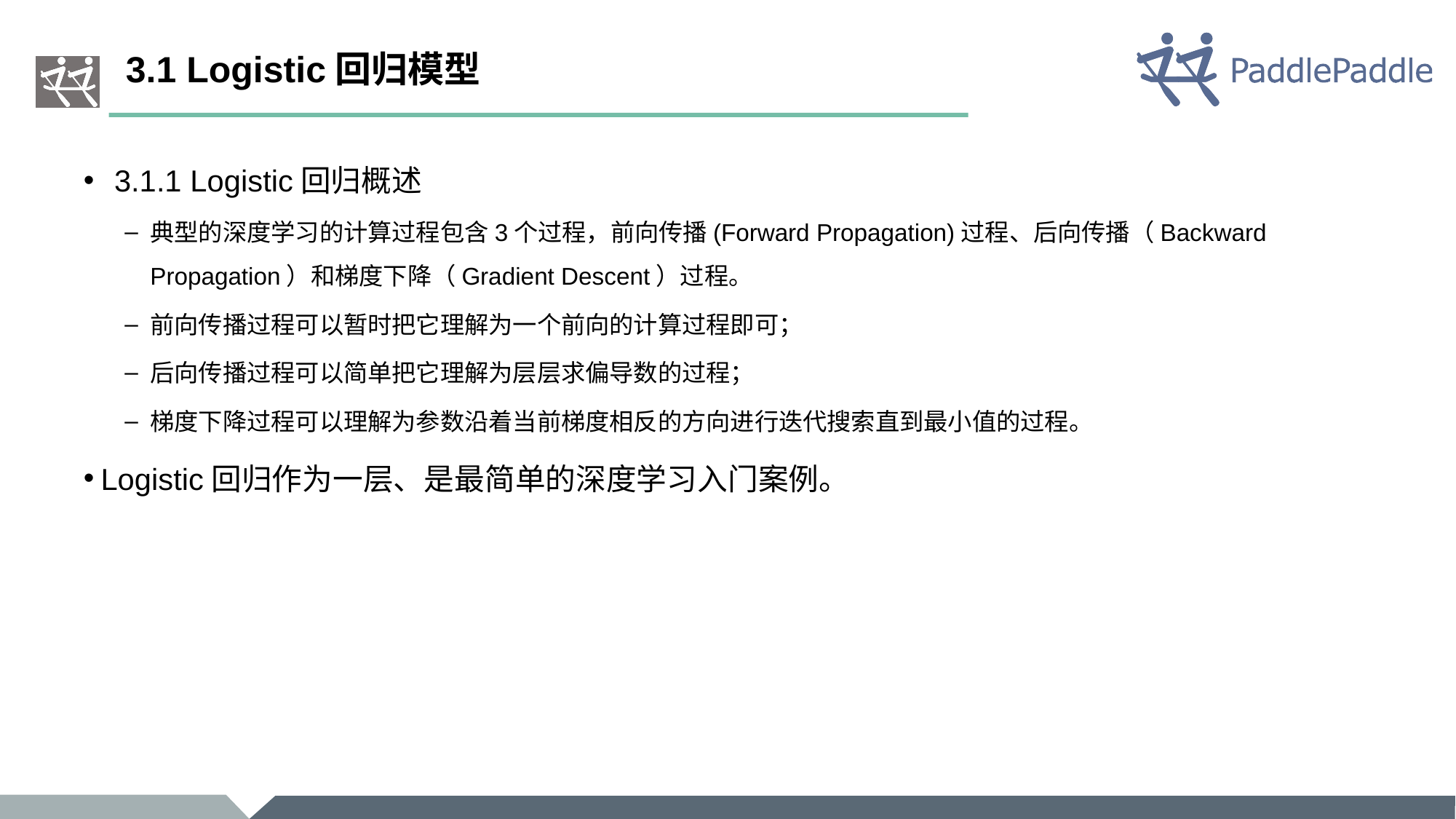

# 3.1 Logistic回归模型
3.1.1 Logistic回归概述
典型的深度学习的计算过程包含3个过程，前向传播(Forward Propagation)过程、后向传播（Backward Propagation）和梯度下降（Gradient Descent）过程。
前向传播过程可以暂时把它理解为一个前向的计算过程即可；
后向传播过程可以简单把它理解为层层求偏导数的过程；
梯度下降过程可以理解为参数沿着当前梯度相反的方向进行迭代搜索直到最小值的过程。
Logistic回归作为一层、是最简单的深度学习入门案例。